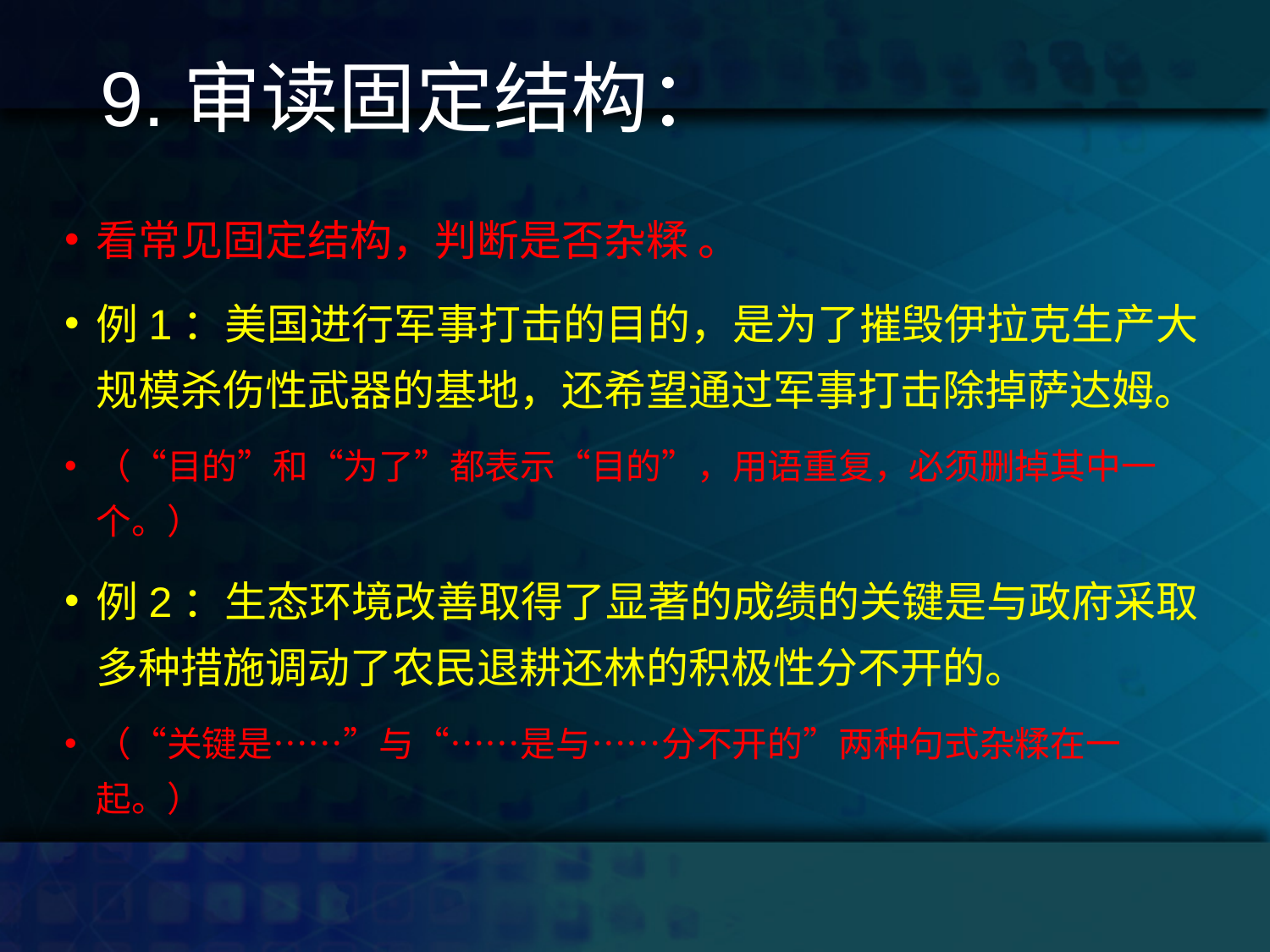

# 9.审读固定结构：
看常见固定结构，判断是否杂糅 。
例1：美国进行军事打击的目的，是为了摧毁伊拉克生产大规模杀伤性武器的基地，还希望通过军事打击除掉萨达姆。
（“目的”和“为了”都表示“目的”，用语重复，必须删掉其中一个。）
例2：生态环境改善取得了显著的成绩的关键是与政府采取多种措施调动了农民退耕还林的积极性分不开的。
（“关键是……”与“……是与……分不开的”两种句式杂糅在一起。）